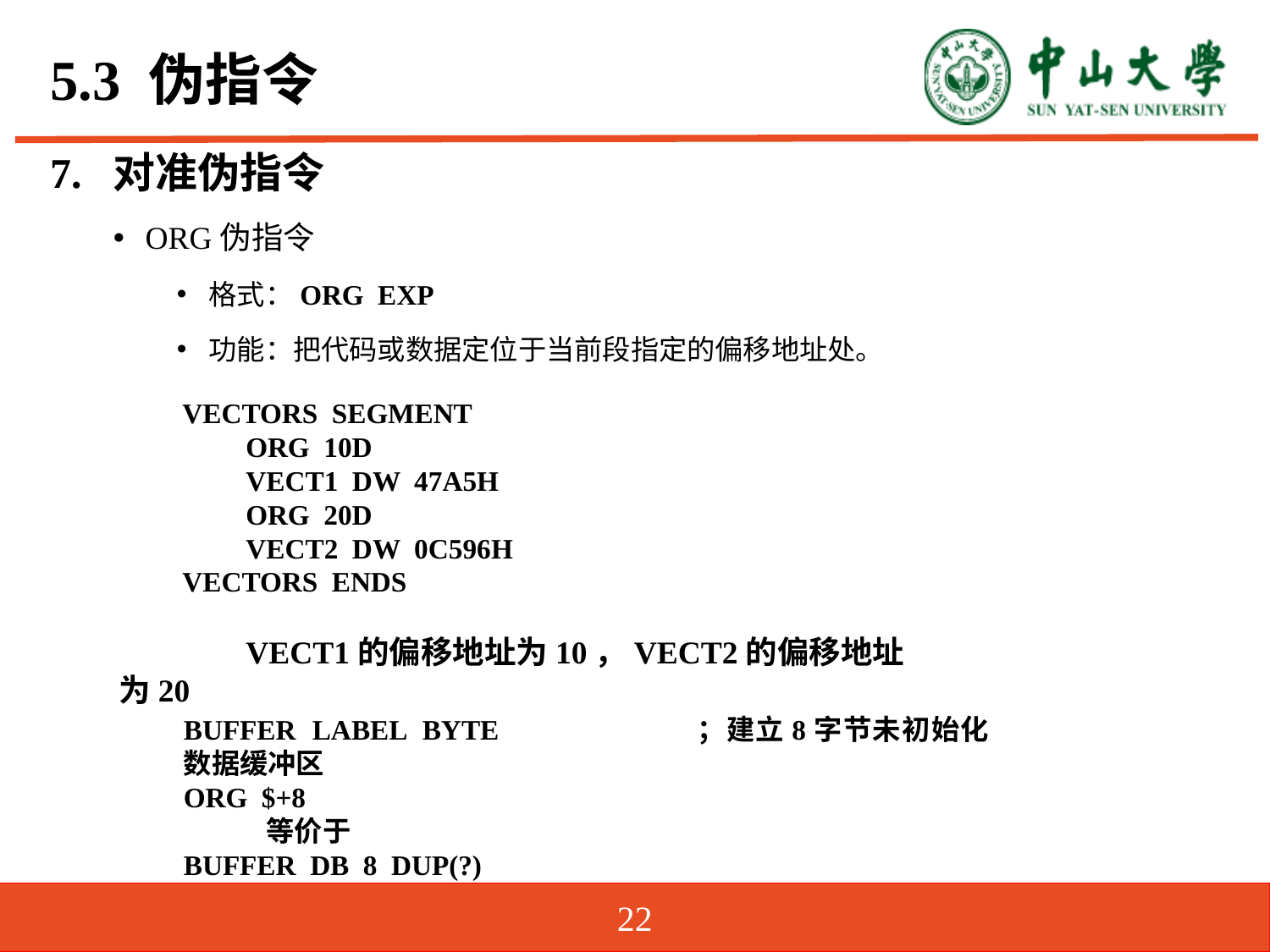

# 5.3 伪指令
7.  对准伪指令
ORG伪指令
格式：ORG  EXP
功能：把代码或数据定位于当前段指定的偏移地址处。
VECTORS  SEGMENT
ORG  10D
VECT1  DW  47A5H
ORG  20D
VECT2  DW  0C596H
VECTORS  ENDS

	VECT1的偏移地址为10，VECT2的偏移地址为20
BUFFER  LABEL  BYTE		；建立8字节未初始化数据缓冲区
ORG  $+8
            等价于
BUFFER  DB  8  DUP(?)
22